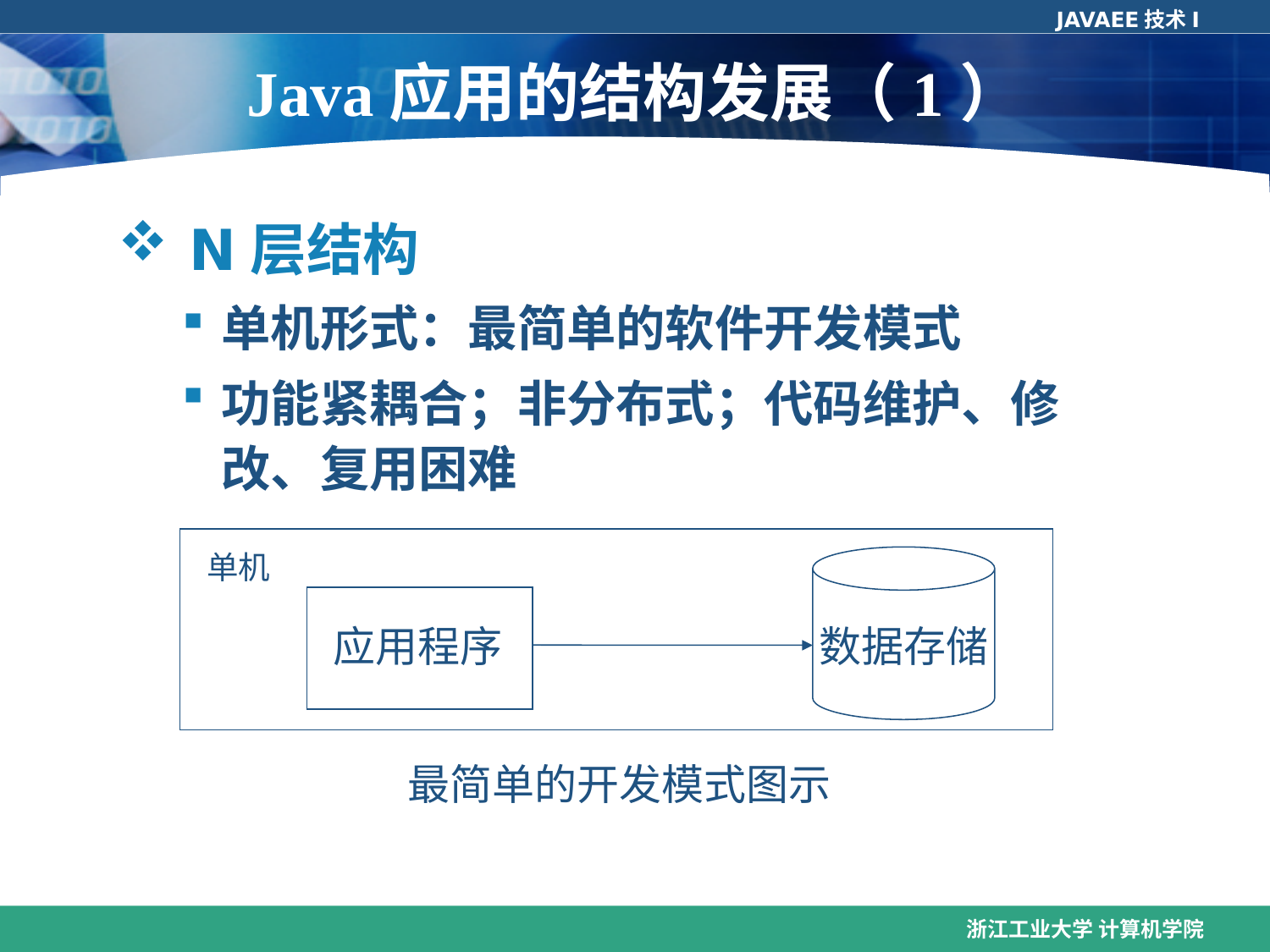

# Java应用的结构发展（1）
 N层结构
单机形式：最简单的软件开发模式
功能紧耦合；非分布式；代码维护、修改、复用困难

单机

应用程序
数据存储

最简单的开发模式图示